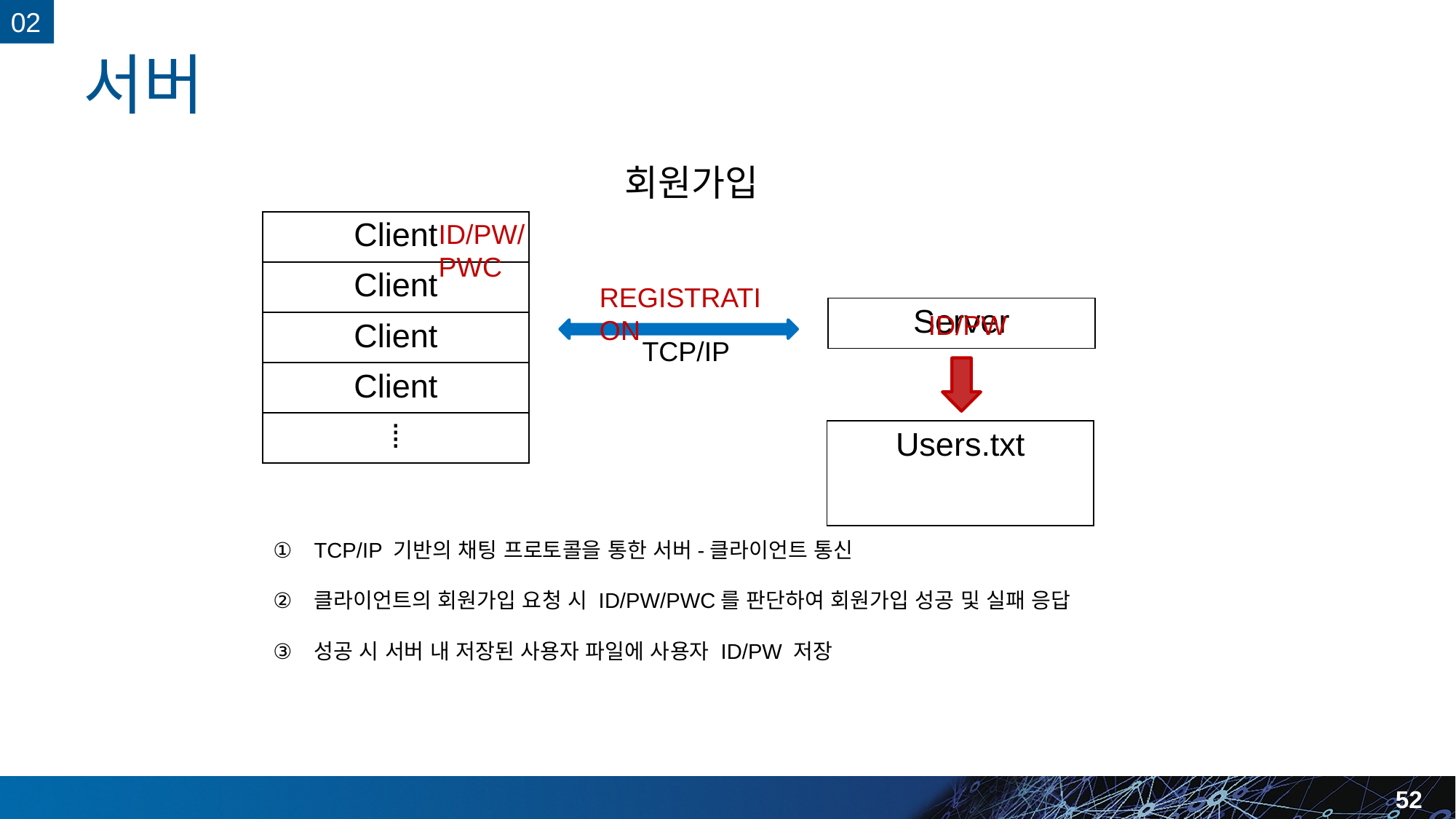

02
# 서버
회원가입
| Client |
| --- |
| Client |
| Client |
| Client |
| ⁞ |
ID/PW/PWC

REGISTRATION
| Server |
| --- |
ID/PW

TCP/IP

| Users.txt |
| --- |

TCP/IP 기반의 채팅 프로토콜을 통한 서버-클라이언트 통신

클라이언트의 회원가입 요청 시 ID/PW/PWC를 판단하여 회원가입 성공 및 실패 응답

성공 시 서버 내 저장된 사용자 파일에 사용자 ID/PW 저장

52